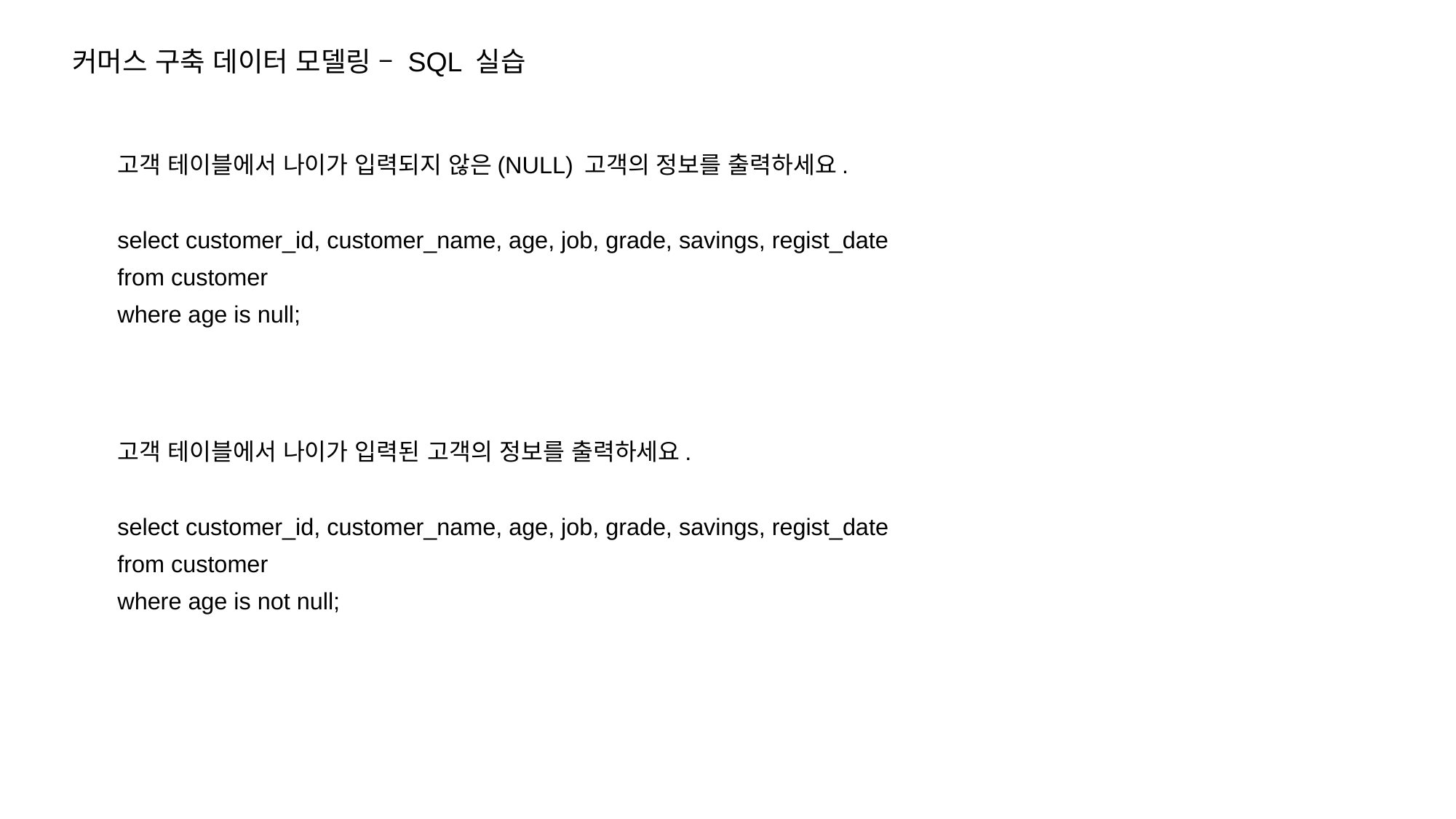

커머스 구축 데이터 모델링 – SQL 실습
고객 테이블에서 나이가 입력되지 않은(NULL) 고객의 정보를 출력하세요.

select customer_id, customer_name, age, job, grade, savings, regist_date
from customer
where age is null;
고객 테이블에서 나이가 입력된 고객의 정보를 출력하세요.

select customer_id, customer_name, age, job, grade, savings, regist_date
from customer
where age is not null;